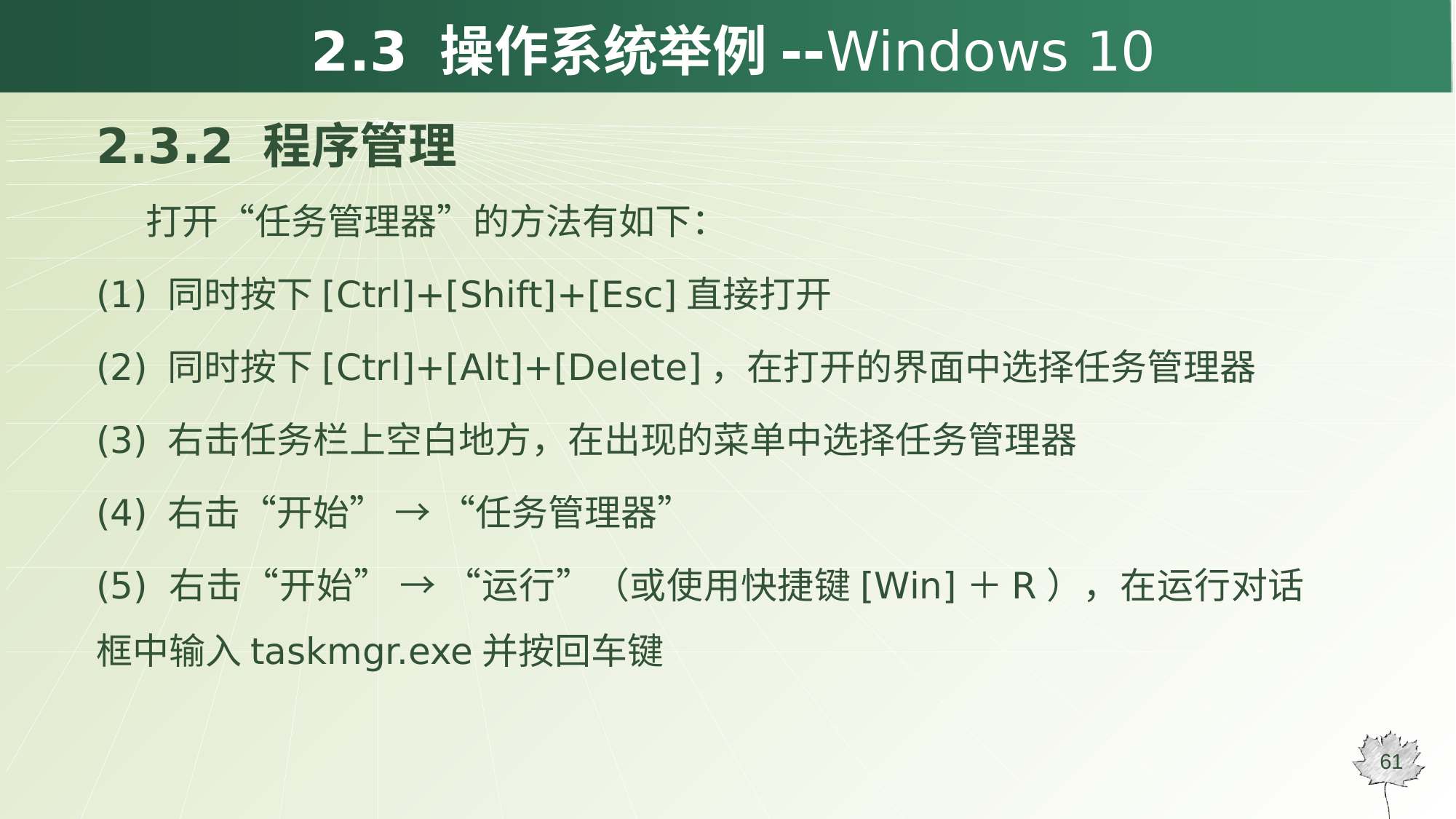

# 2.3 操作系统举例--Windows 10
2.3.2 程序管理
     打开“任务管理器”的方法有如下：
(1) 同时按下[Ctrl]+[Shift]+[Esc]直接打开
(2) 同时按下[Ctrl]+[Alt]+[Delete]，在打开的界面中选择任务管理器
(3) 右击任务栏上空白地方，在出现的菜单中选择任务管理器
(4) 右击“开始” → “任务管理器”
(5) 右击“开始” → “运行”（或使用快捷键[Win]＋R），在运行对话框中输入taskmgr.exe并按回车键
61